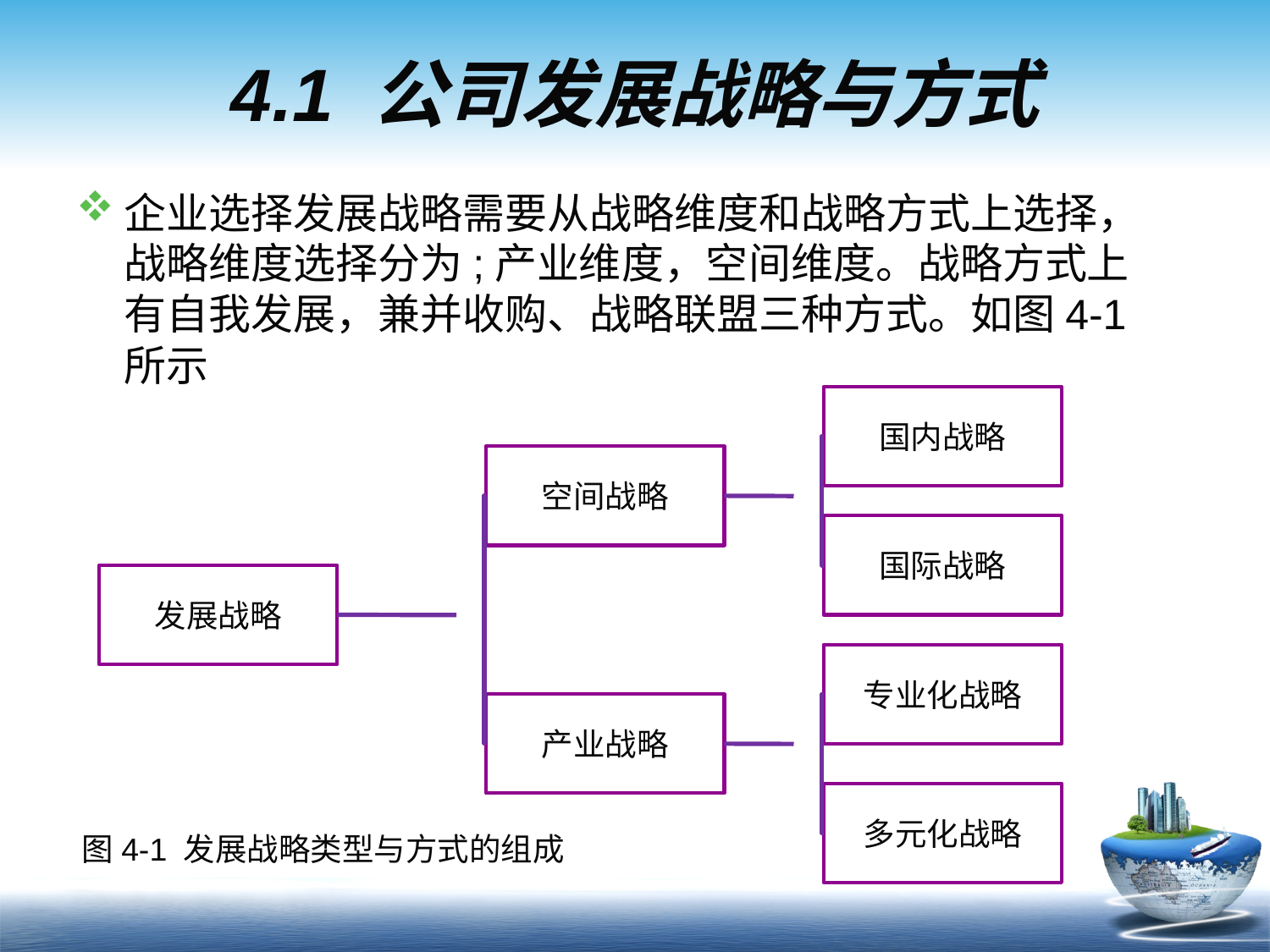

# 4.1 公司发展战略与方式
企业选择发展战略需要从战略维度和战略方式上选择，战略维度选择分为;产业维度，空间维度。战略方式上有自我发展，兼并收购、战略联盟三种方式。如图4-1所示
国内战略
空间战略
国际战略
发展战略
专业化战略
产业战略
多元化战略
图4-1 发展战略类型与方式的组成